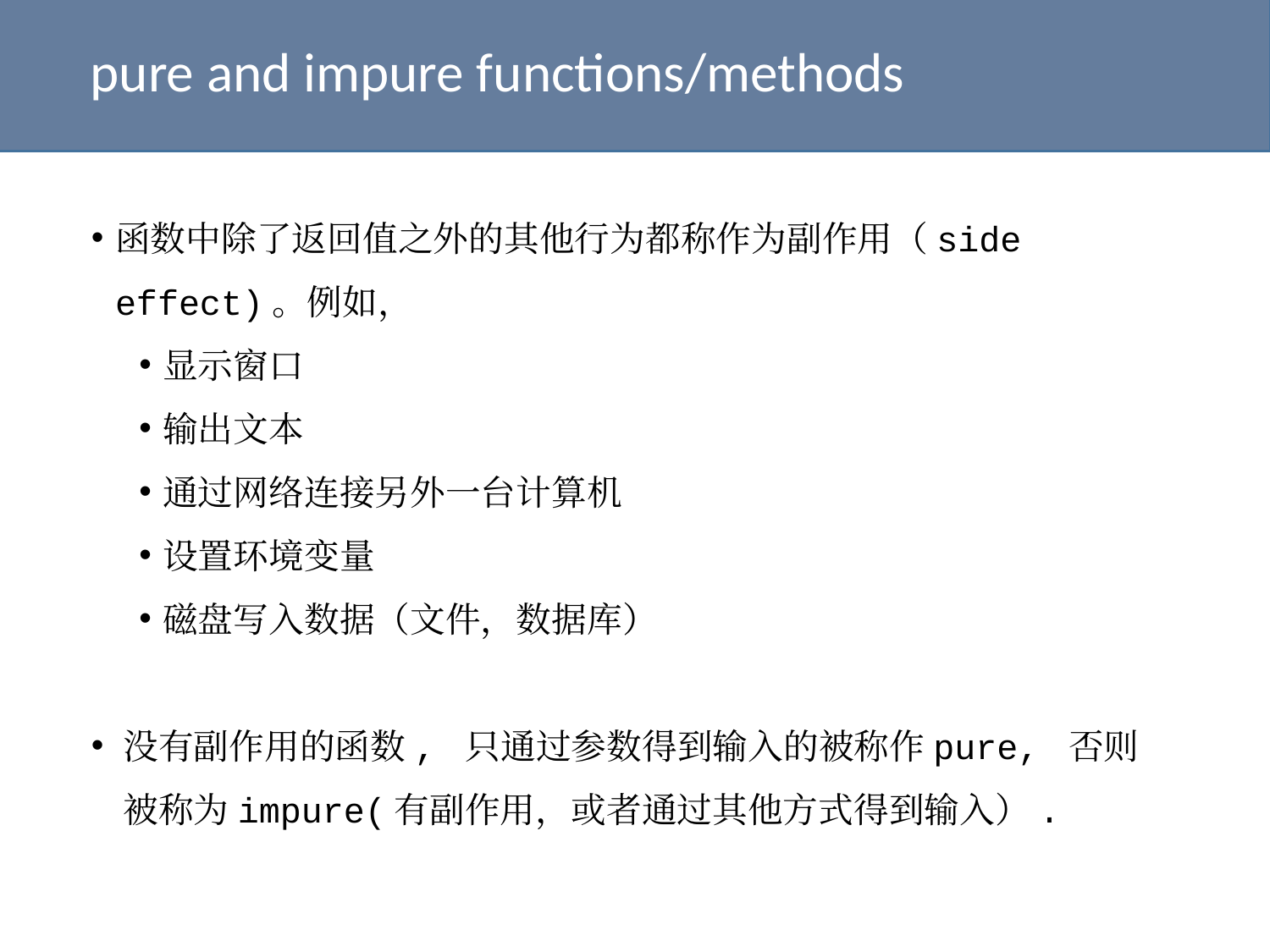

# pure and impure functions/methods
函数中除了返回值之外的其他行为都称作为副作用（side effect)。例如，
显示窗口
输出文本
通过网络连接另外一台计算机
设置环境变量
磁盘写入数据（文件，数据库）

没有副作用的函数, 只通过参数得到输入的被称作pure, 否则被称为impure(有副作用，或者通过其他方式得到输入）.